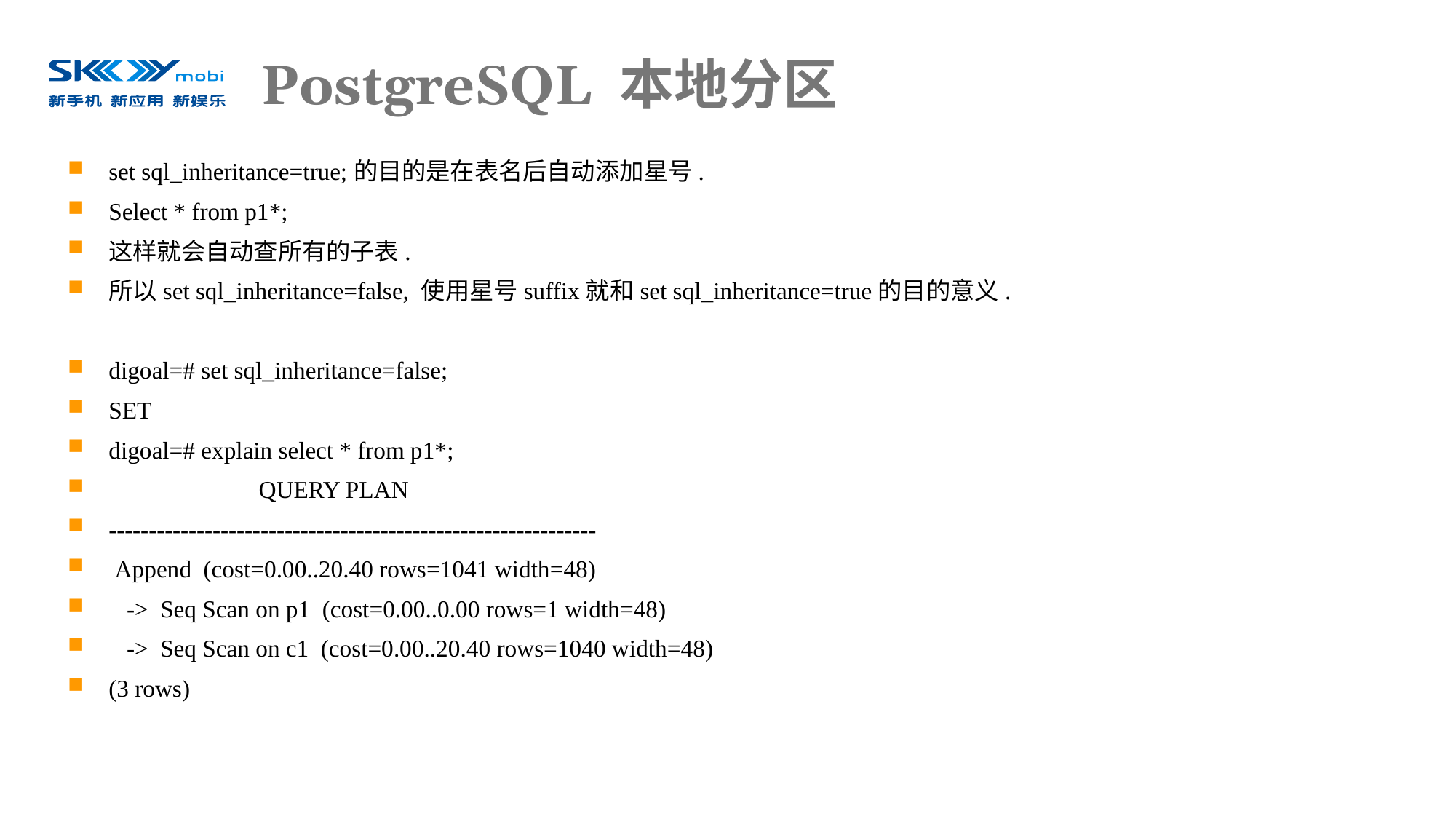

# PostgreSQL 本地分区
set sql_inheritance=true;的目的是在表名后自动添加星号.
Select * from p1*;
这样就会自动查所有的子表.
所以set sql_inheritance=false, 使用星号suffix就和set sql_inheritance=true的目的意义.

digoal=# set sql_inheritance=false;
SET
digoal=# explain select * from p1*;
                         QUERY PLAN
-------------------------------------------------------------
 Append  (cost=0.00..20.40 rows=1041 width=48)
   ->  Seq Scan on p1  (cost=0.00..0.00 rows=1 width=48)
   ->  Seq Scan on c1  (cost=0.00..20.40 rows=1040 width=48)
(3 rows)